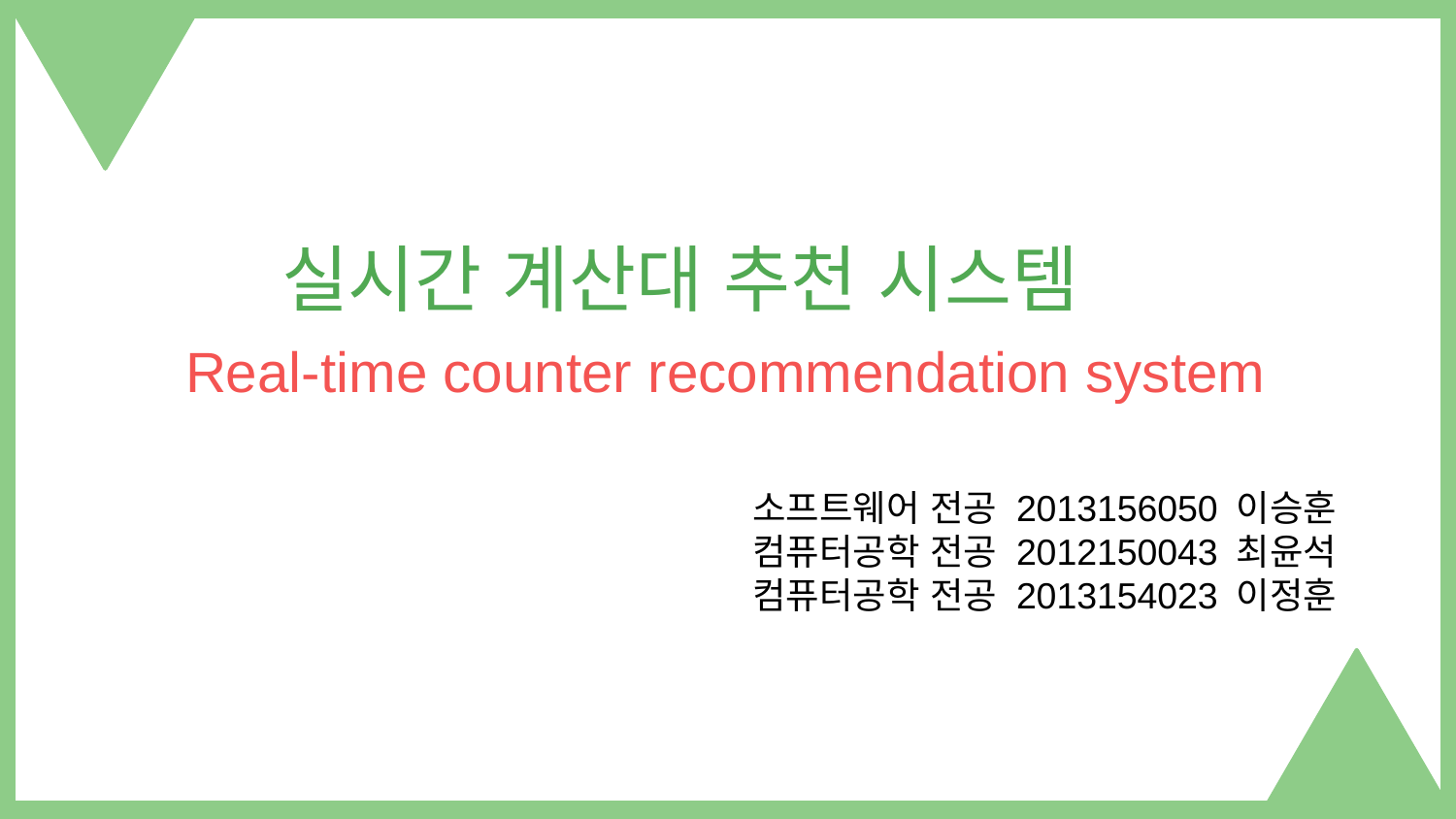

실시간 계산대 추천 시스템
Real-time counter recommendation system
소프트웨어 전공 2013156050 이승훈
컴퓨터공학 전공 2012150043 최윤석
컴퓨터공학 전공 2013154023 이정훈